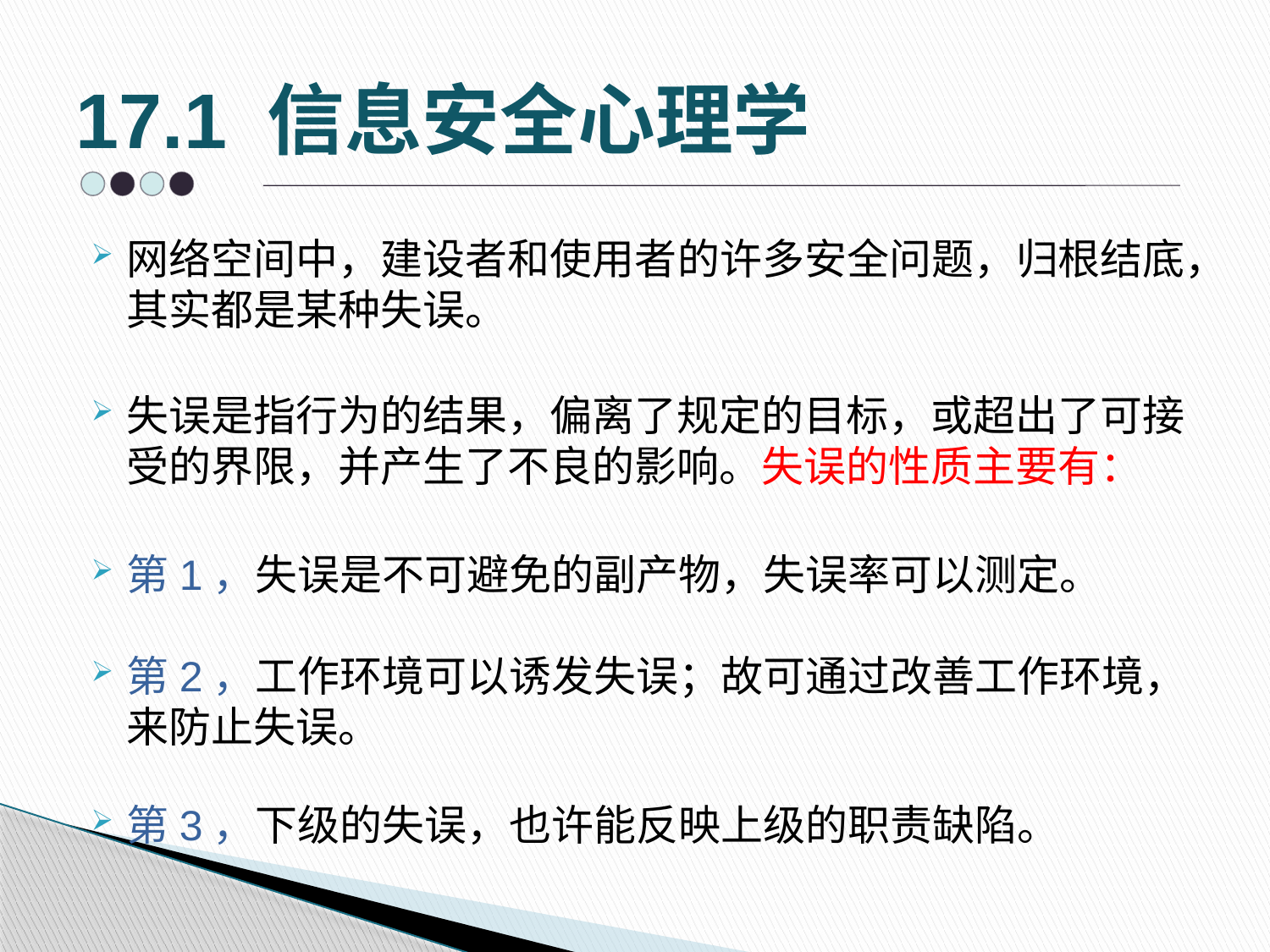

# 17.1 信息安全心理学

网络空间中，建设者和使用者的许多安全问题，归根结底，其实都是某种失误。

失误是指行为的结果，偏离了规定的目标，或超出了可接受的界限，并产生了不良的影响。失误的性质主要有：

第1，失误是不可避免的副产物，失误率可以测定。

第2，工作环境可以诱发失误；故可通过改善工作环境，来防止失误。

第3，下级的失误，也许能反映上级的职责缺陷。